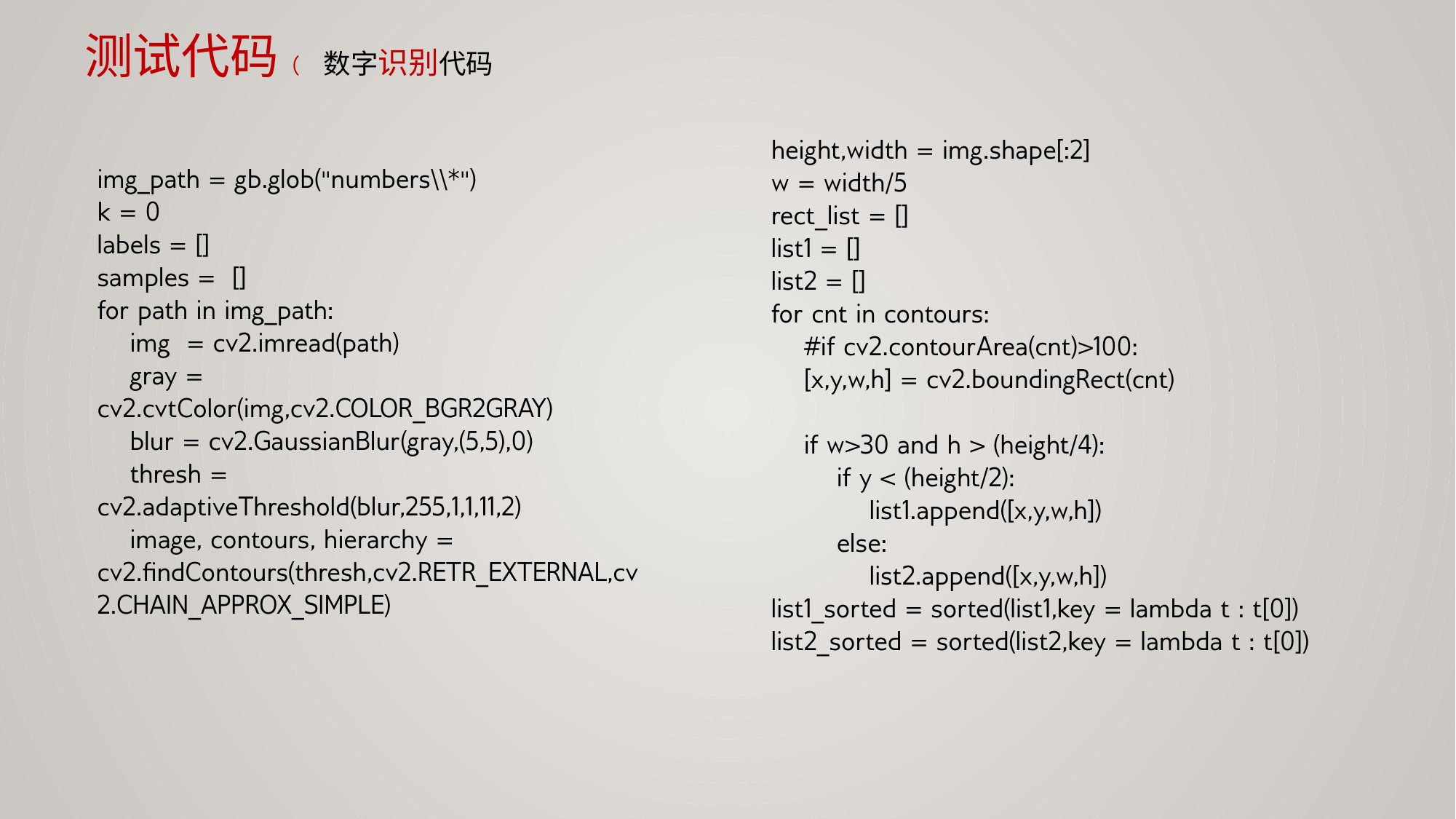

# 测试代码（     数字识别代码

    height,width = img.shape[:2]
    w = width/5
    rect_list = []
    list1 = []
    list2 = []
    for cnt in contours:
        #if cv2.contourArea(cnt)>100:
        [x,y,w,h] = cv2.boundingRect(cnt)

        if w>30 and h > (height/4):
            if y < (height/2):
                list1.append([x,y,w,h])
            else:
                list2.append([x,y,w,h])
    list1_sorted = sorted(list1,key = lambda t : t[0])
    list2_sorted = sorted(list2,key = lambda t : t[0])
img_path = gb.glob("numbers\\*")
k = 0
labels = []
samples =  []
for path in img_path:
    img  = cv2.imread(path)
    gray = cv2.cvtColor(img,cv2.COLOR_BGR2GRAY)
    blur = cv2.GaussianBlur(gray,(5,5),0)
    thresh = cv2.adaptiveThreshold(blur,255,1,1,11,2)
    image, contours, hierarchy =                      cv2.findContours(thresh,cv2.RETR_EXTERNAL,cv2.CHAIN_APPROX_SIMPLE)